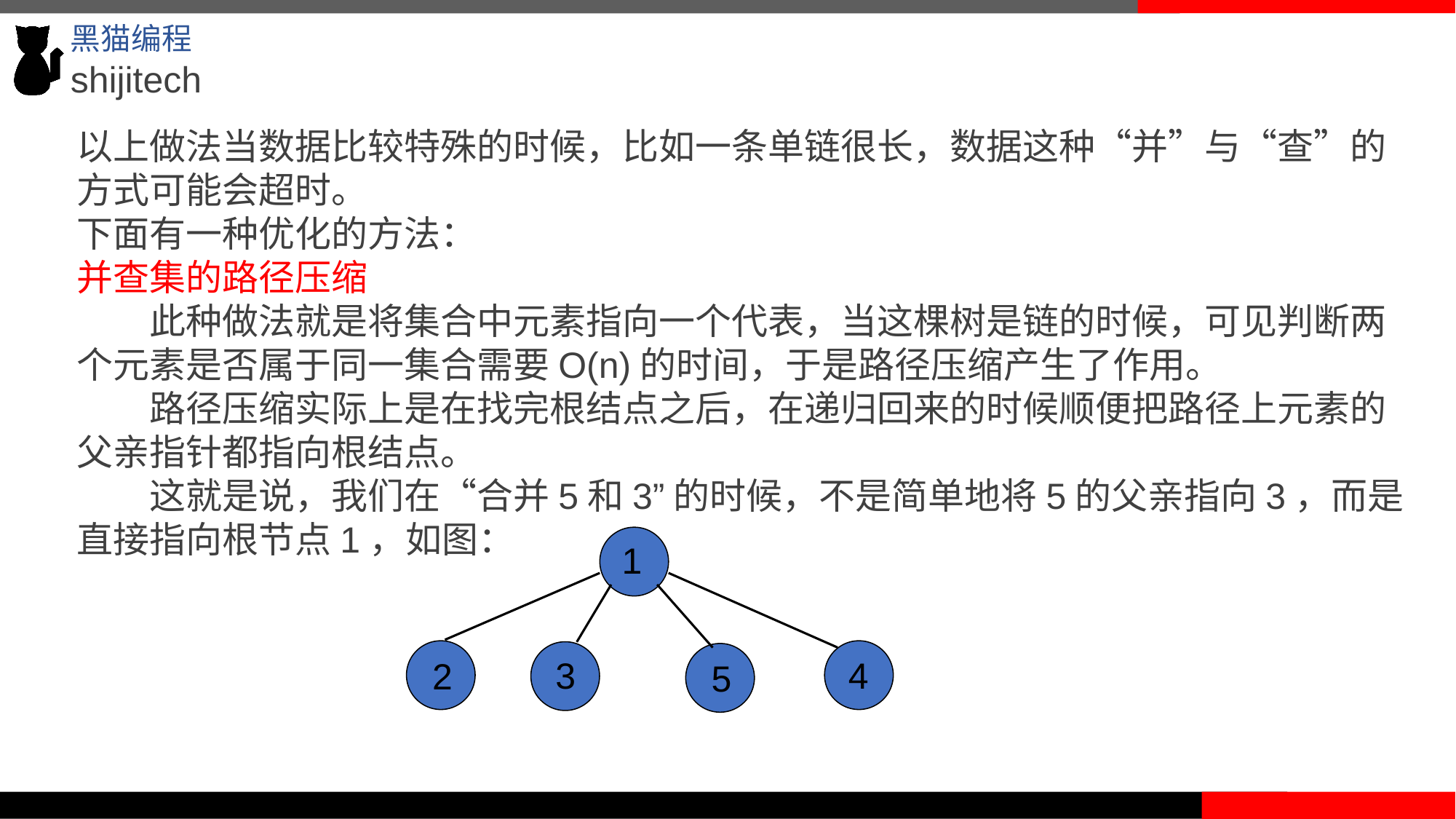

以上做法当数据比较特殊的时候，比如一条单链很长，数据这种“并”与“查”的方式可能会超时。
下面有一种优化的方法：
并查集的路径压缩
　　此种做法就是将集合中元素指向一个代表，当这棵树是链的时候，可见判断两个元素是否属于同一集合需要O(n)的时间，于是路径压缩产生了作用。
　　路径压缩实际上是在找完根结点之后，在递归回来的时候顺便把路径上元素的父亲指针都指向根结点。
　　这就是说，我们在“合并5和3”的时候，不是简单地将5的父亲指向3，而是直接指向根节点1，如图：

1

2

4

3

5